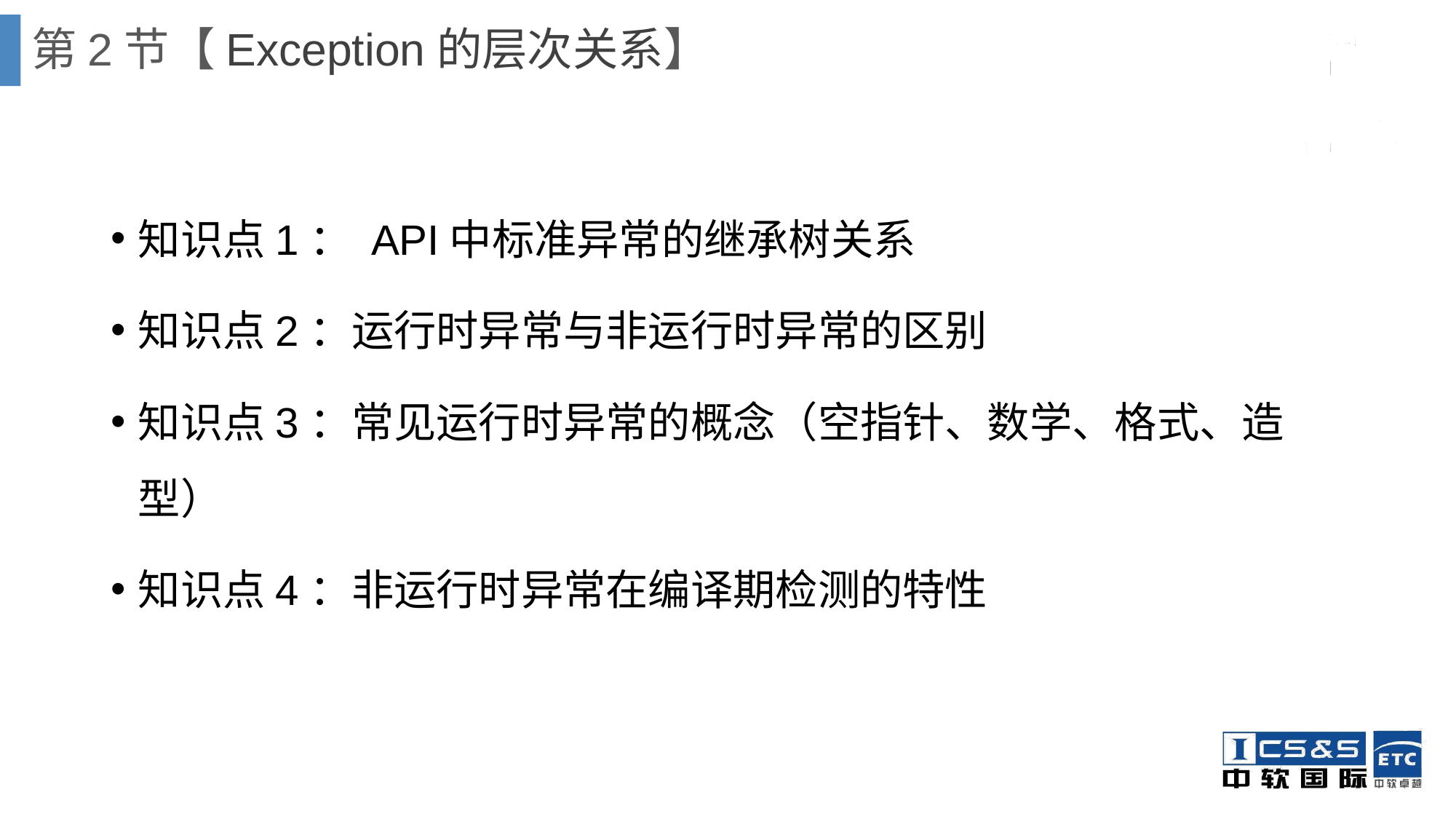

# 第2节【Exception的层次关系】
知识点1： API中标准异常的继承树关系
知识点2：运行时异常与非运行时异常的区别
知识点3：常见运行时异常的概念（空指针、数学、格式、造型）
知识点4：非运行时异常在编译期检测的特性